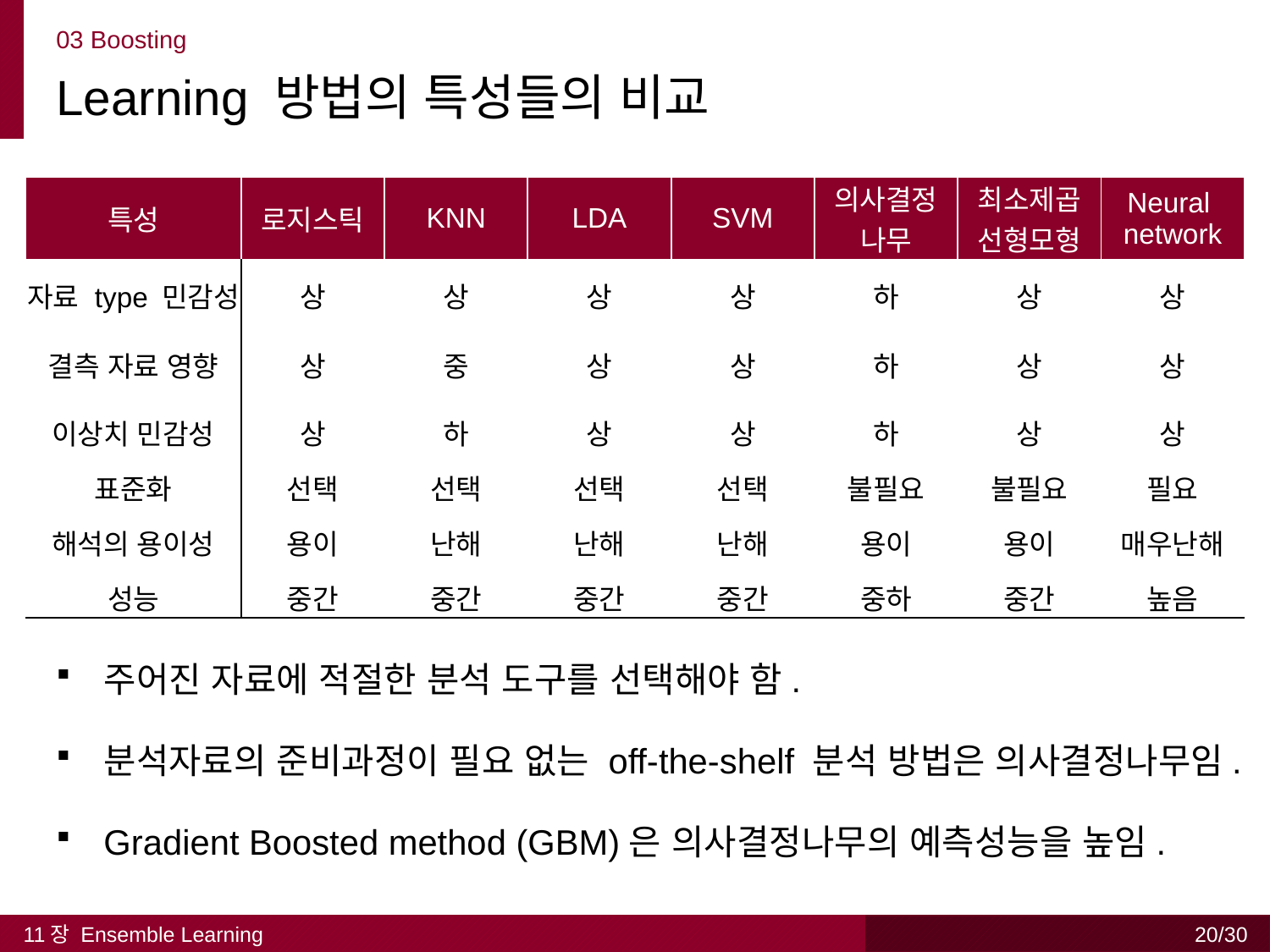

03 Boosting
Learning 방법의 특성들의 비교
| 특성 | 로지스틱 | KNN | LDA | SVM | 의사결정 나무 | 최소제곱 선형모형 | Neural network |
| --- | --- | --- | --- | --- | --- | --- | --- |
| 자료 type 민감성 | 상 | 상 | 상 | 상 | 하 | 상 | 상 |
| 결측 자료 영향 | 상 | 중 | 상 | 상 | 하 | 상 | 상 |
| 이상치 민감성 | 상 | 하 | 상 | 상 | 하 | 상 | 상 |
| 표준화 | 선택 | 선택 | 선택 | 선택 | 불필요 | 불필요 | 필요 |
| 해석의 용이성 | 용이 | 난해 | 난해 | 난해 | 용이 | 용이 | 매우난해 |
| 성능 | 중간 | 중간 | 중간 | 중간 | 중하 | 중간 | 높음 |
주어진 자료에 적절한 분석 도구를 선택해야 함.
분석자료의 준비과정이 필요 없는 off-the-shelf 분석 방법은 의사결정나무임.
Gradient Boosted method (GBM)은 의사결정나무의 예측성능을 높임.
11장 Ensemble Learning
20/30